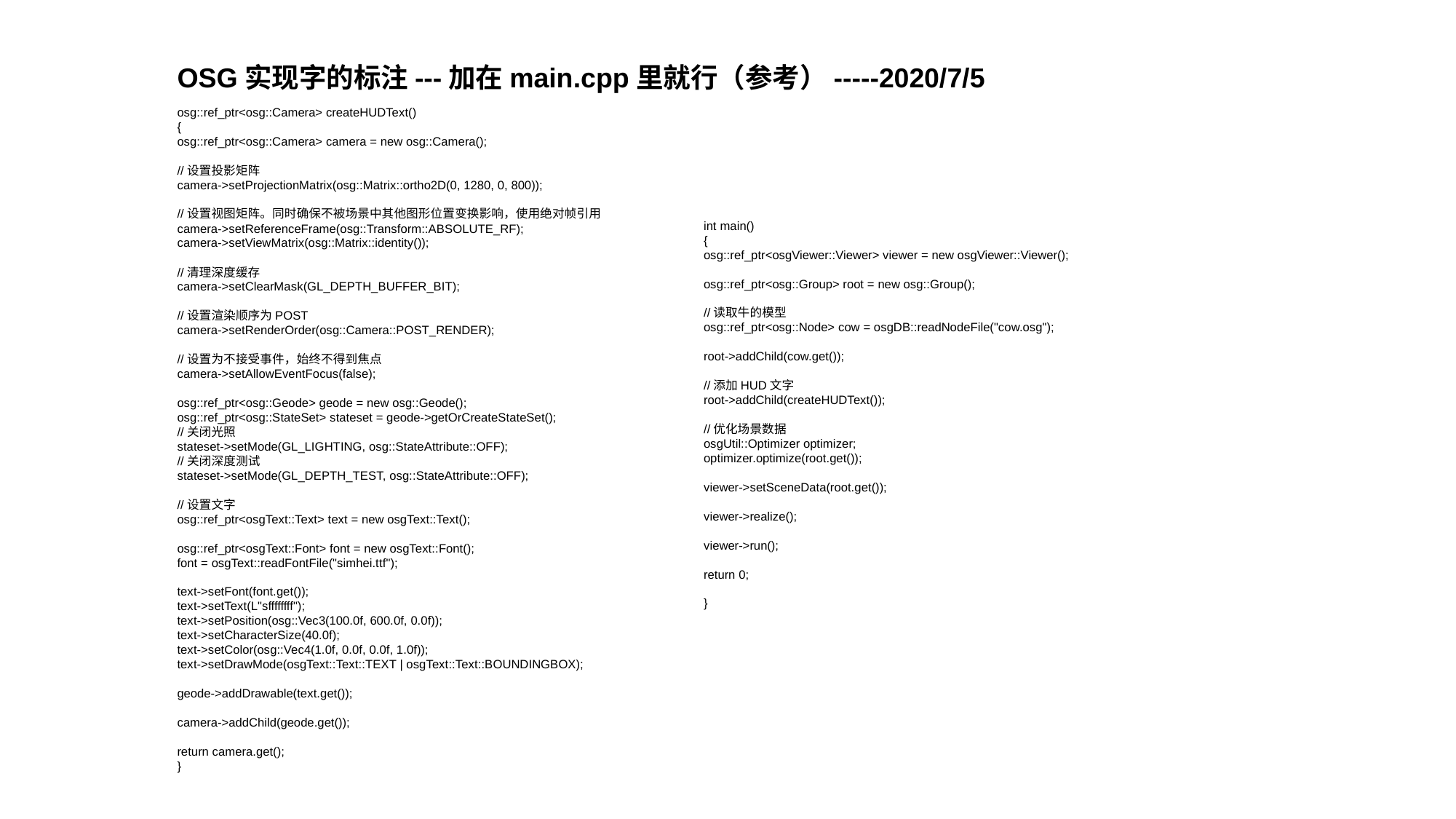

OSG实现字的标注---加在main.cpp里就行（参考）-----2020/7/5
osg::ref_ptr<osg::Camera> createHUDText()
{
osg::ref_ptr<osg::Camera> camera = new osg::Camera();

//设置投影矩阵
camera->setProjectionMatrix(osg::Matrix::ortho2D(0, 1280, 0, 800));

//设置视图矩阵。同时确保不被场景中其他图形位置变换影响，使用绝对帧引用
camera->setReferenceFrame(osg::Transform::ABSOLUTE_RF);
camera->setViewMatrix(osg::Matrix::identity());

//清理深度缓存
camera->setClearMask(GL_DEPTH_BUFFER_BIT);

//设置渲染顺序为POST
camera->setRenderOrder(osg::Camera::POST_RENDER);

//设置为不接受事件，始终不得到焦点
camera->setAllowEventFocus(false);

osg::ref_ptr<osg::Geode> geode = new osg::Geode();
osg::ref_ptr<osg::StateSet> stateset = geode->getOrCreateStateSet();
//关闭光照
stateset->setMode(GL_LIGHTING, osg::StateAttribute::OFF);
//关闭深度测试
stateset->setMode(GL_DEPTH_TEST, osg::StateAttribute::OFF);

//设置文字
osg::ref_ptr<osgText::Text> text = new osgText::Text();

osg::ref_ptr<osgText::Font> font = new osgText::Font();
font = osgText::readFontFile("simhei.ttf");

text->setFont(font.get());
text->setText(L"sffffffff");
text->setPosition(osg::Vec3(100.0f, 600.0f, 0.0f));
text->setCharacterSize(40.0f);
text->setColor(osg::Vec4(1.0f, 0.0f, 0.0f, 1.0f));
text->setDrawMode(osgText::Text::TEXT | osgText::Text::BOUNDINGBOX);

geode->addDrawable(text.get());

camera->addChild(geode.get());

return camera.get();
}

int main()
{
osg::ref_ptr<osgViewer::Viewer> viewer = new osgViewer::Viewer();

osg::ref_ptr<osg::Group> root = new osg::Group();

//读取牛的模型
osg::ref_ptr<osg::Node> cow = osgDB::readNodeFile("cow.osg");

root->addChild(cow.get());

//添加HUD文字
root->addChild(createHUDText());

//优化场景数据
osgUtil::Optimizer optimizer;
optimizer.optimize(root.get());

viewer->setSceneData(root.get());

viewer->realize();

viewer->run();

return 0;

}